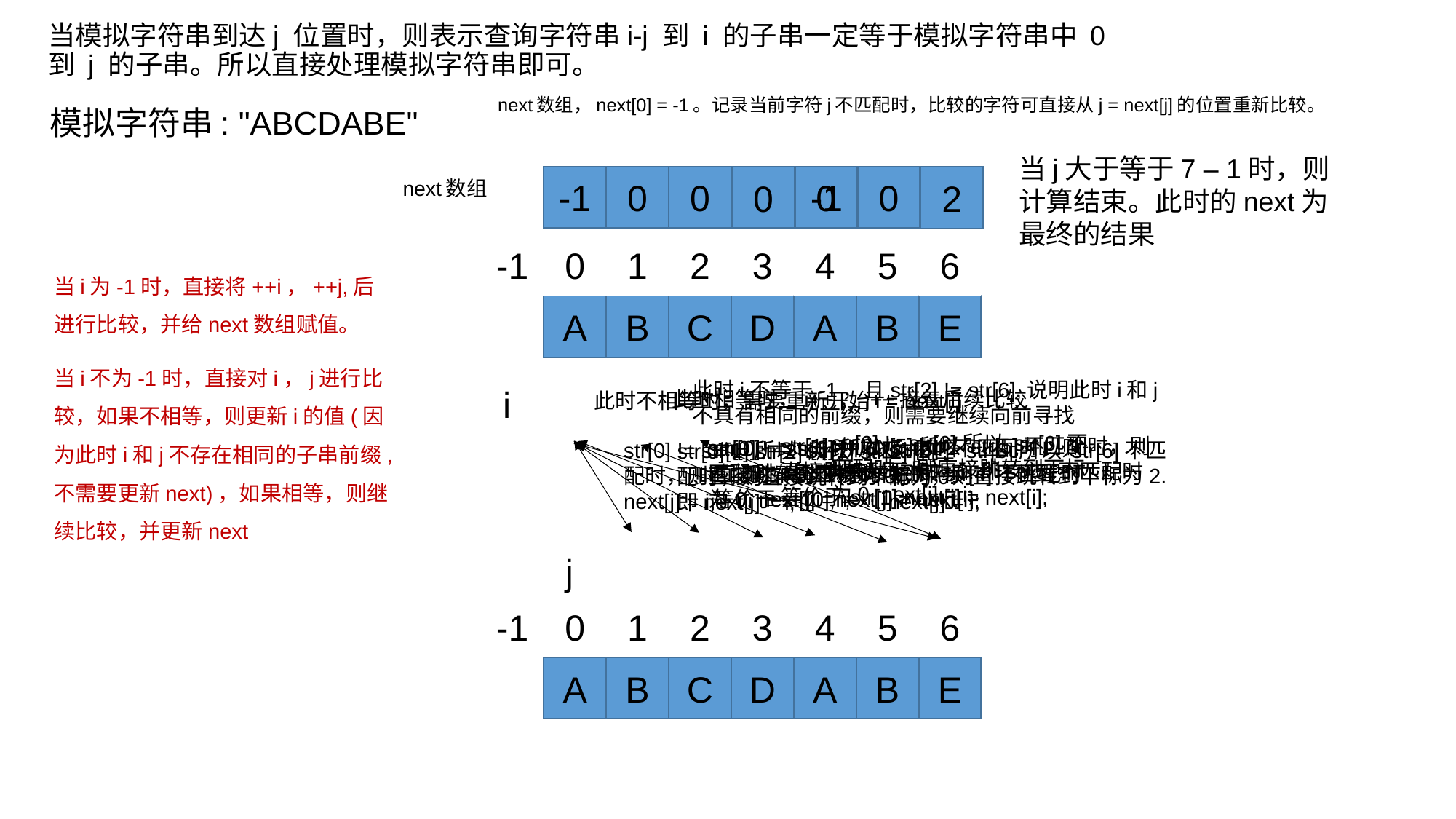

# 当模拟字符串到达j 位置时，则表示查询字符串i-j 到 i 的子串一定等于模拟字符串中 0 到 j 的子串。所以直接处理模拟字符串即可。
next数组，next[0] = -1。记录当前字符j不匹配时，比较的字符可直接从j = next[j]的位置重新比较。
模拟字符串: "ABCDABE"
当j大于等于7 – 1时，则计算结束。此时的next为最终的结果
-1
-1
0
0
0
0
2
0
0
next数组
-1
0
1
2
3
4
5
6
A
B
C
D
A
B
E
当i为-1时，直接将++i，++j,后进行比较，并给next数组赋值。
当i不为-1时，直接对i，j进行比较，如果不相等，则更新i的值(因为此时i和j不存在相同的子串前缀,不需要更新next)，如果相等，则继续比较，并更新next
此时i不等于-1，且str[2] != str[6],说明此时i和j不具有相同的前缀，则需要继续向前寻找
i
此时相等时，i++，j++接着后续比较
此时不相等时，需要重新开始i = next[i]
str[0] != str[6]所以 str[6]不匹配时，则直接跳转到下标为0. next[j] = i;
str[1] == str[5]所以 str[5]不匹配时，则直接跳转到下标为0.即str[5]不匹配时等价于str[1],next[j] = next[i];
str[0] == str[4]所以 str[4]不匹配时，则直接跳转到下标为-1.即str[4]不匹配时等价于str[0],next[j] = next[i];
str[0] != str[3]所以 str[3]不匹配时，则直接跳转到下标为0. next[j] = i;
str[2] != str[6]所以 str[6]不匹配时，则直接跳转到下标为2. next[j] = i;
str[0] != str[1]所以 str[1]不匹配时，则直接跳转到下标为0. next[j] = i;
str[0] != str[2]所以 str[2]不匹配时，则直接跳转到下标为0.即next[j] = i;
j
-1
0
1
2
3
4
5
6
A
B
C
D
A
B
E